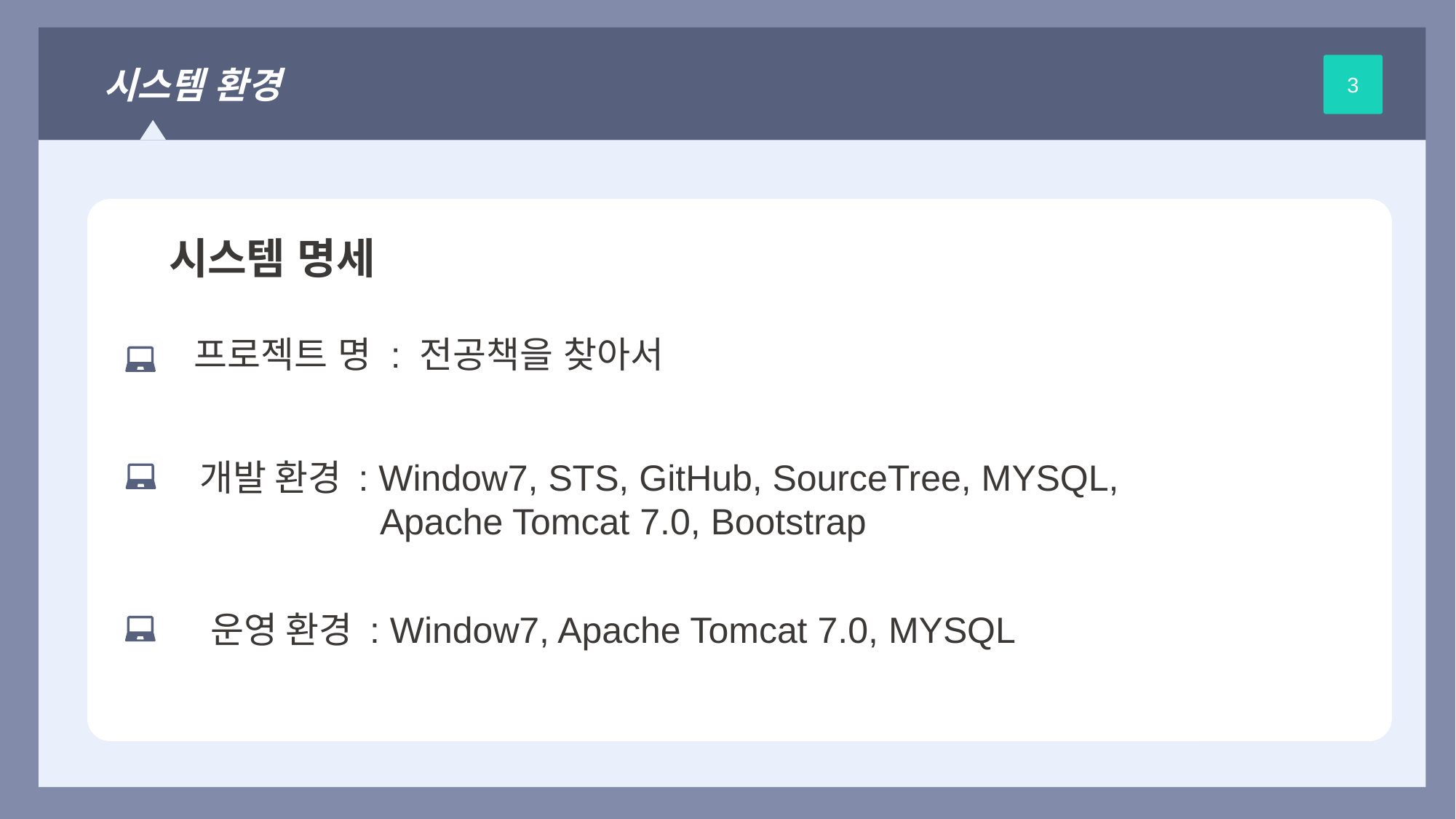

시스템 환경
3

시스템 명세

프로젝트 명 : 전공책을 찾아서

개발 환경 : Window7, STS, GitHub, SourceTree, MYSQL,
	       Apache Tomcat 7.0, Bootstrap

운영 환경 : Window7, Apache Tomcat 7.0, MYSQL